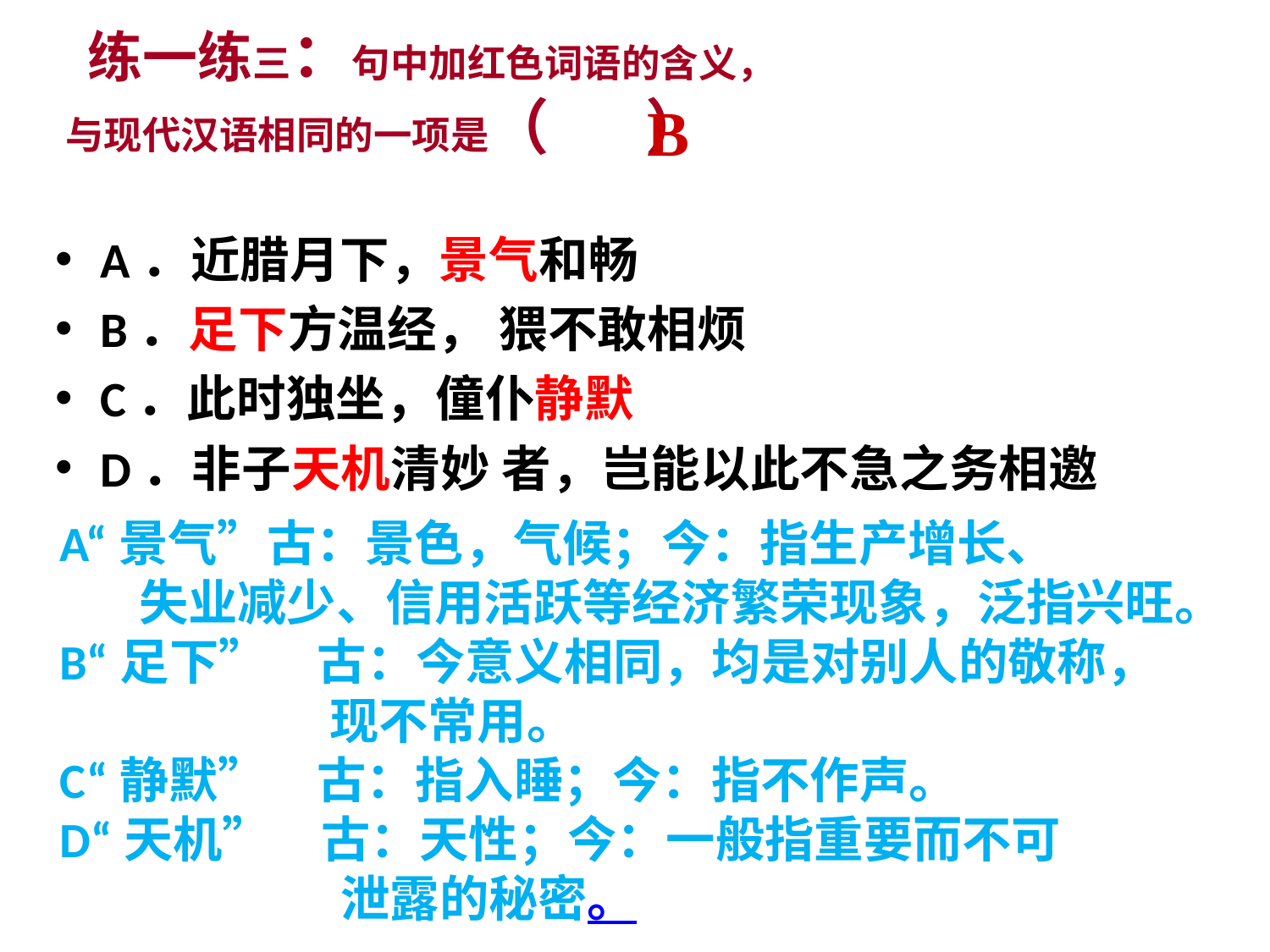

# 练一练三：句中加红色词语的含义， 与现代汉语相同的一项是（       ）
B
A．近腊月下，景气和畅
B．足下方温经， 猥不敢相烦
C．此时独坐，僮仆静默
D．非子天机清妙 者，岂能以此不急之务相邀
  A“景气”古：景色，气候；今：指生产增长、
        失业减少、信用活跃等经济繁荣现象，泛指兴旺。
  B“足下”　古：今意义相同，均是对别人的敬称，
                         现不常用。
  C“静默”　古：指入睡；今：指不作声。
  D“天机”　古：天性；今：一般指重要而不可
                          泄露的秘密。